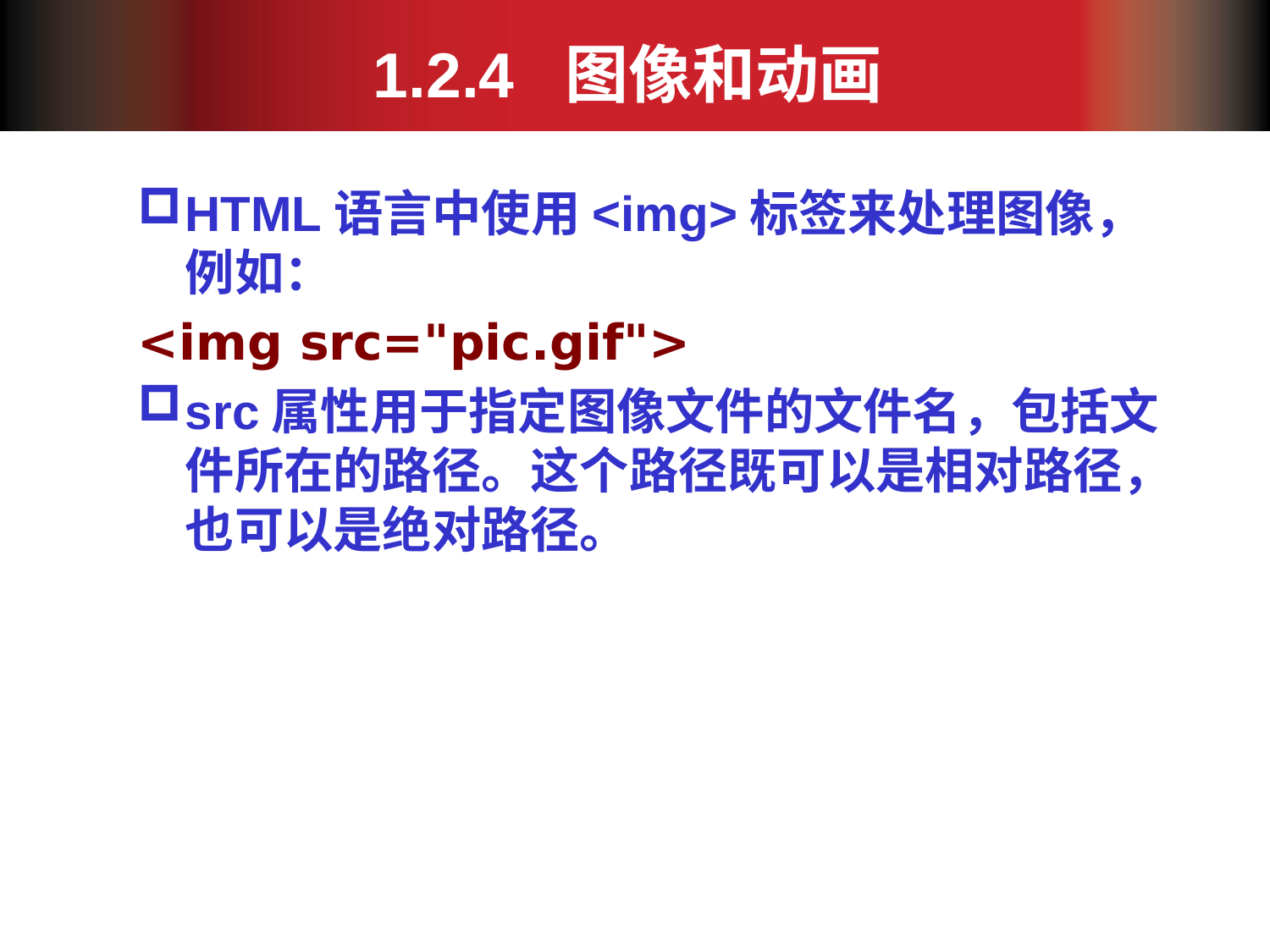

# 1.2.4  图像和动画
HTML语言中使用<img>标签来处理图像，例如：
<img src="pic.gif">
src属性用于指定图像文件的文件名，包括文件所在的路径。这个路径既可以是相对路径，也可以是绝对路径。